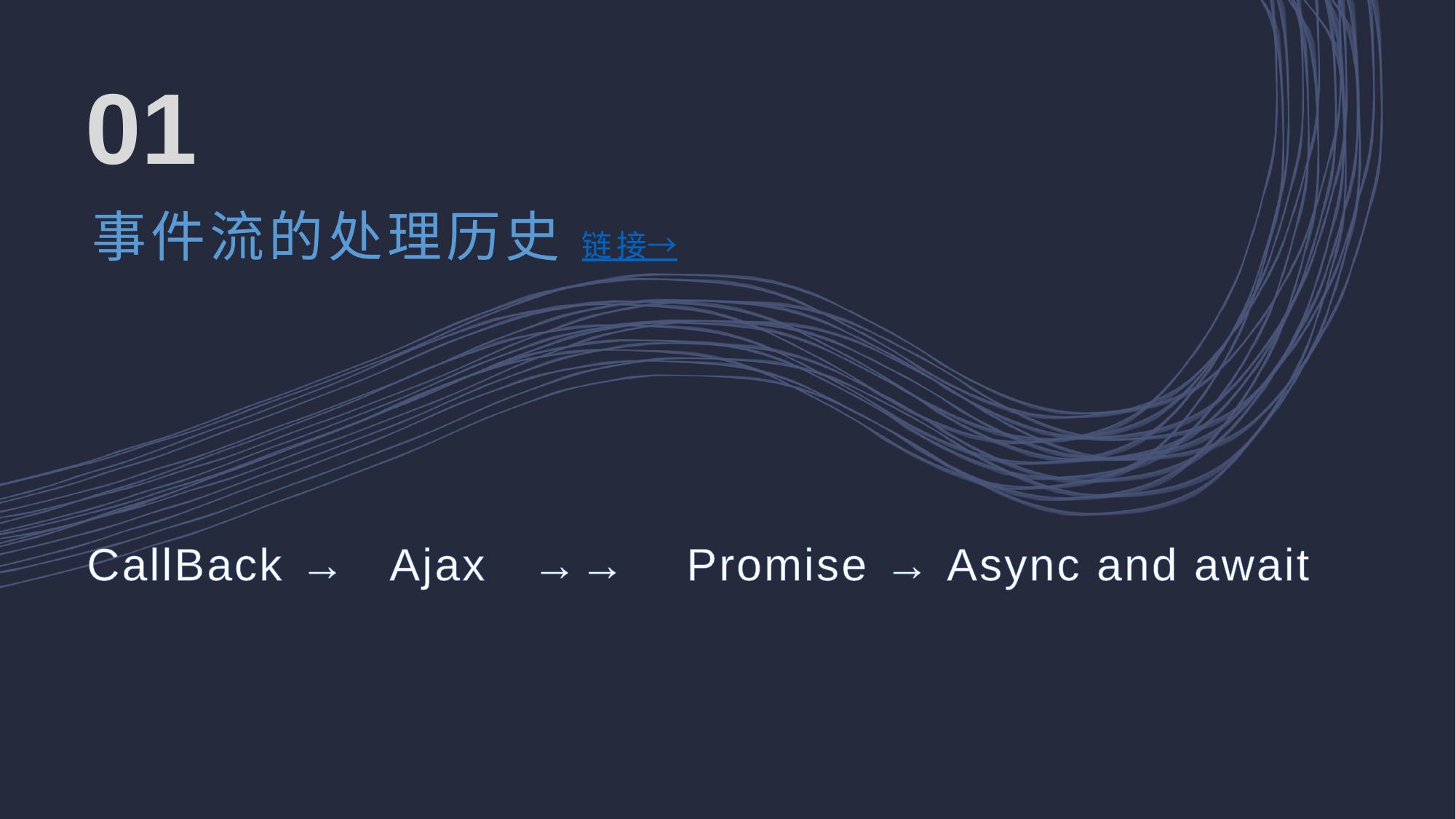

01
# 事件流的处理历史 链接→
CallBack →   Ajax   →→    Promise → Async and await